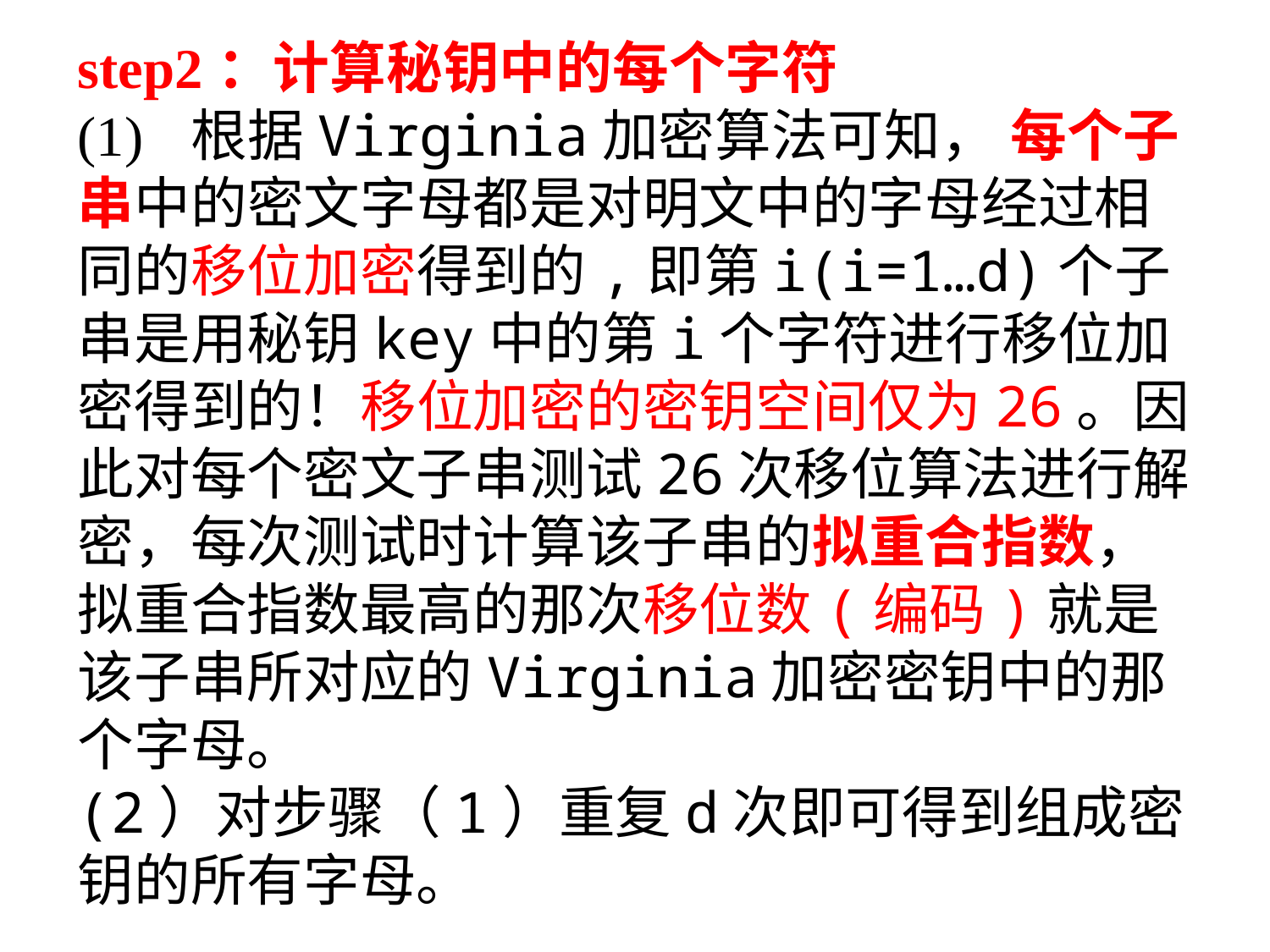

# step2：计算秘钥中的每个字符 (1) 根据Virginia加密算法可知， 每个子串中的密文字母都是对明文中的字母经过相同的移位加密得到的,即第i(i=1…d)个子串是用秘钥key中的第i个字符进行移位加密得到的！移位加密的密钥空间仅为26。因此对每个密文子串测试26次移位算法进行解密，每次测试时计算该子串的拟重合指数，拟重合指数最高的那次移位数(编码)就是该子串所对应的Virginia加密密钥中的那个字母。 (2）对步骤（1）重复d次即可得到组成密钥的所有字母。